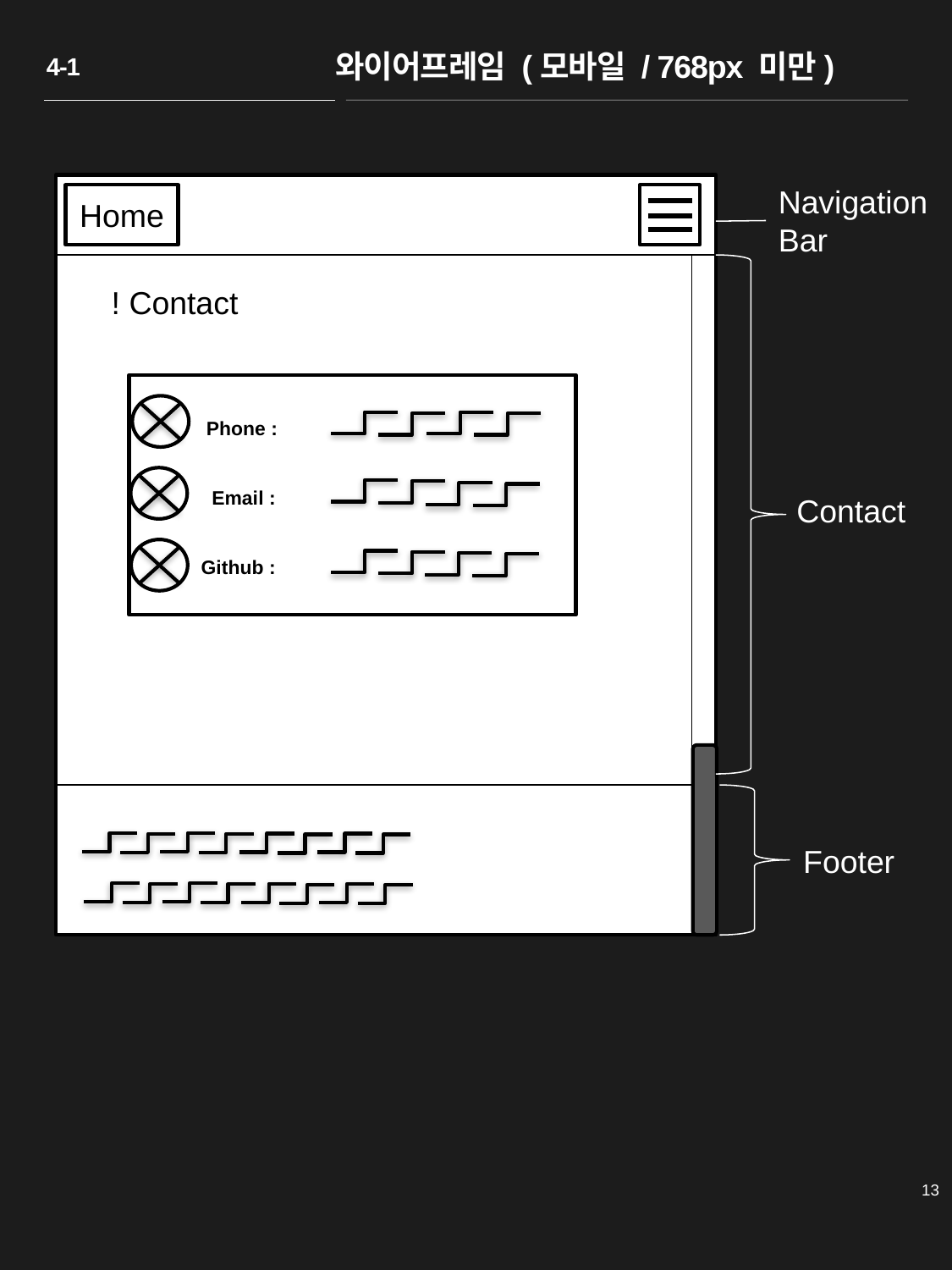

와이어프레임 (모바일 / 768px 미만)
4-1

Navigation
Bar
Home

! Contact

     Phone :

      Email :

    Github :

Contact

Footer
13